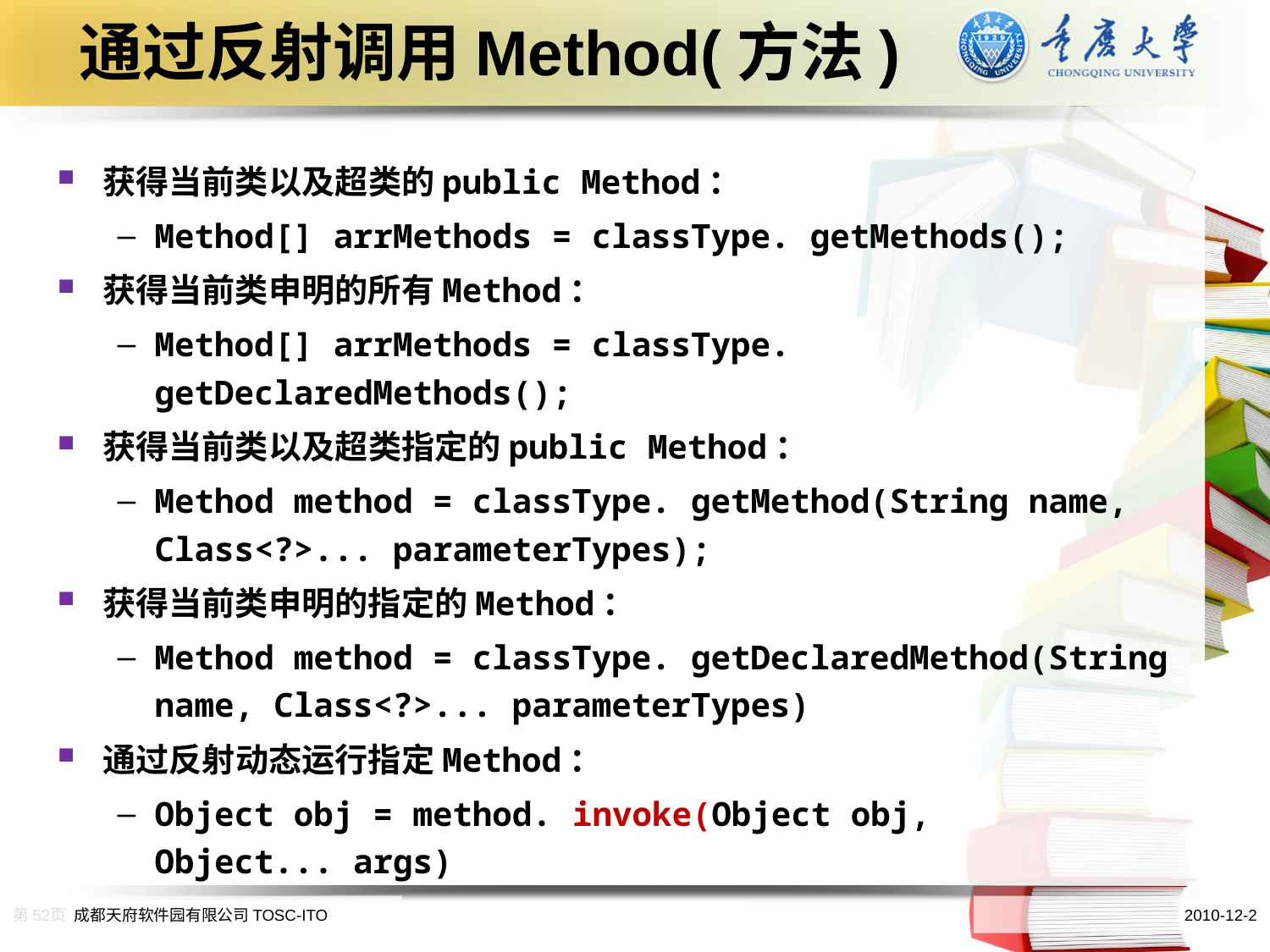

# 通过反射调用Method(方法)
获得当前类以及超类的public Method：
Method[] arrMethods = classType. getMethods();
获得当前类申明的所有Method：
Method[] arrMethods = classType. getDeclaredMethods();
获得当前类以及超类指定的public Method：
Method method = classType. getMethod(String name, Class<?>... parameterTypes);
获得当前类申明的指定的Method：
Method method = classType. getDeclaredMethod(String name, Class<?>... parameterTypes)
通过反射动态运行指定Method：
Object obj = method. invoke(Object obj, Object... args)

第52页
成都天府软件园有限公司TOSC-ITO
2010-12-2